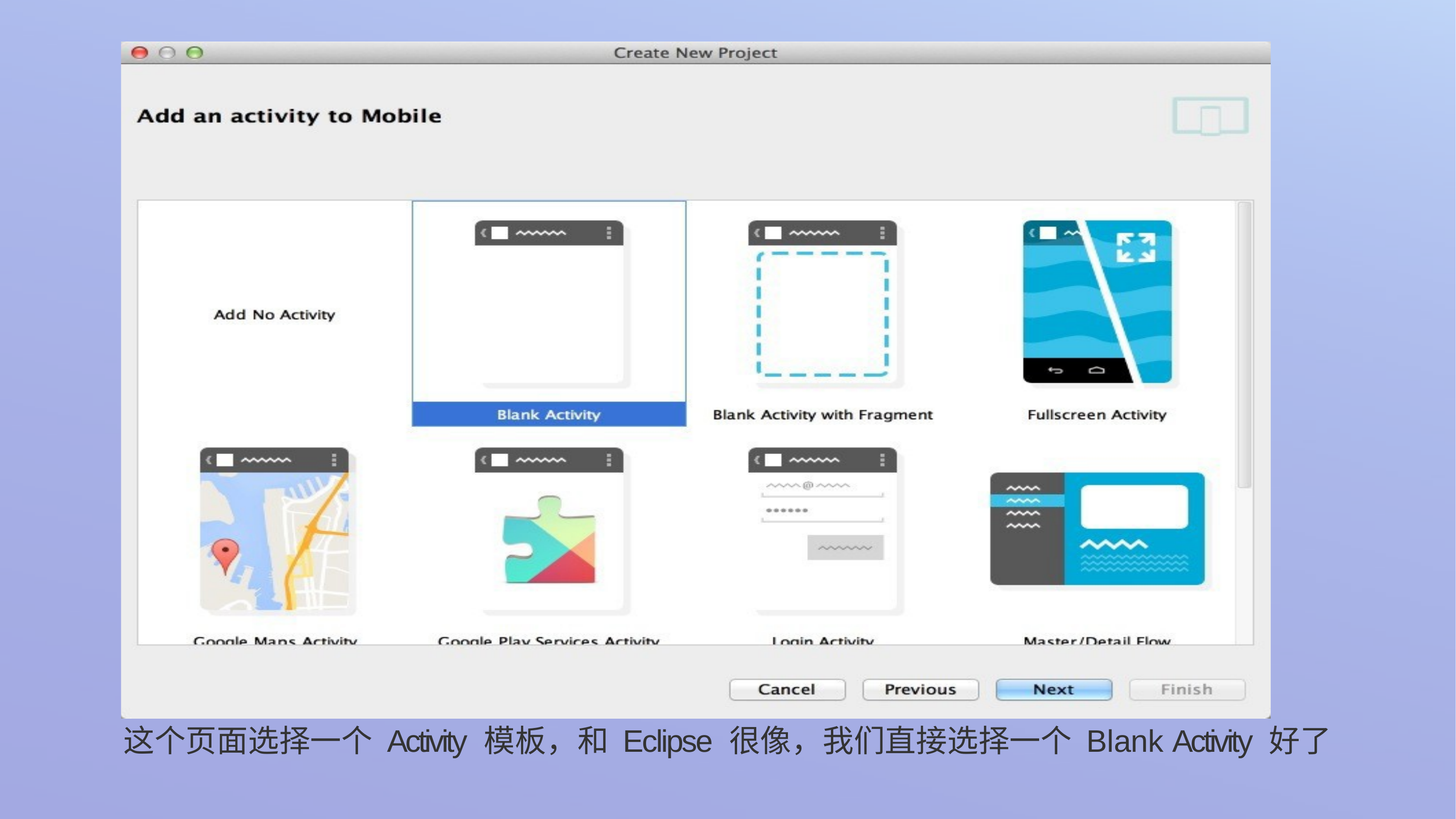

这个页面选择一个 Activity 模板，和 Eclipse 很像，我们直接选择一个 Blank Activity 好了